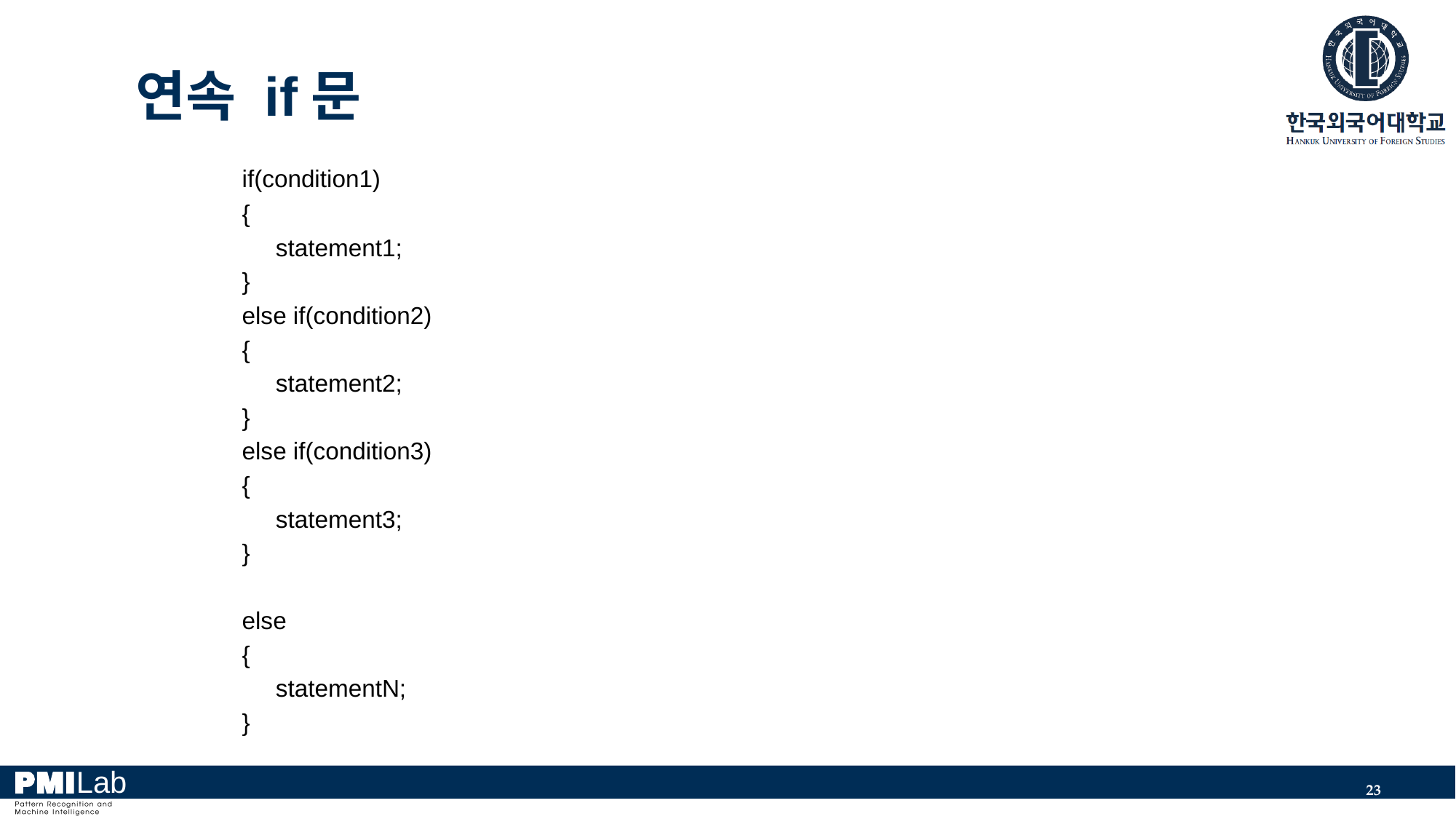

# 연속 if문
	if(condition1)
	{
	     statement1;
	}
	else if(condition2)
	{
	     statement2;
	}
	else if(condition3)
	{
	     statement3;
	}

	else
	{
	     statementN;
	}
23